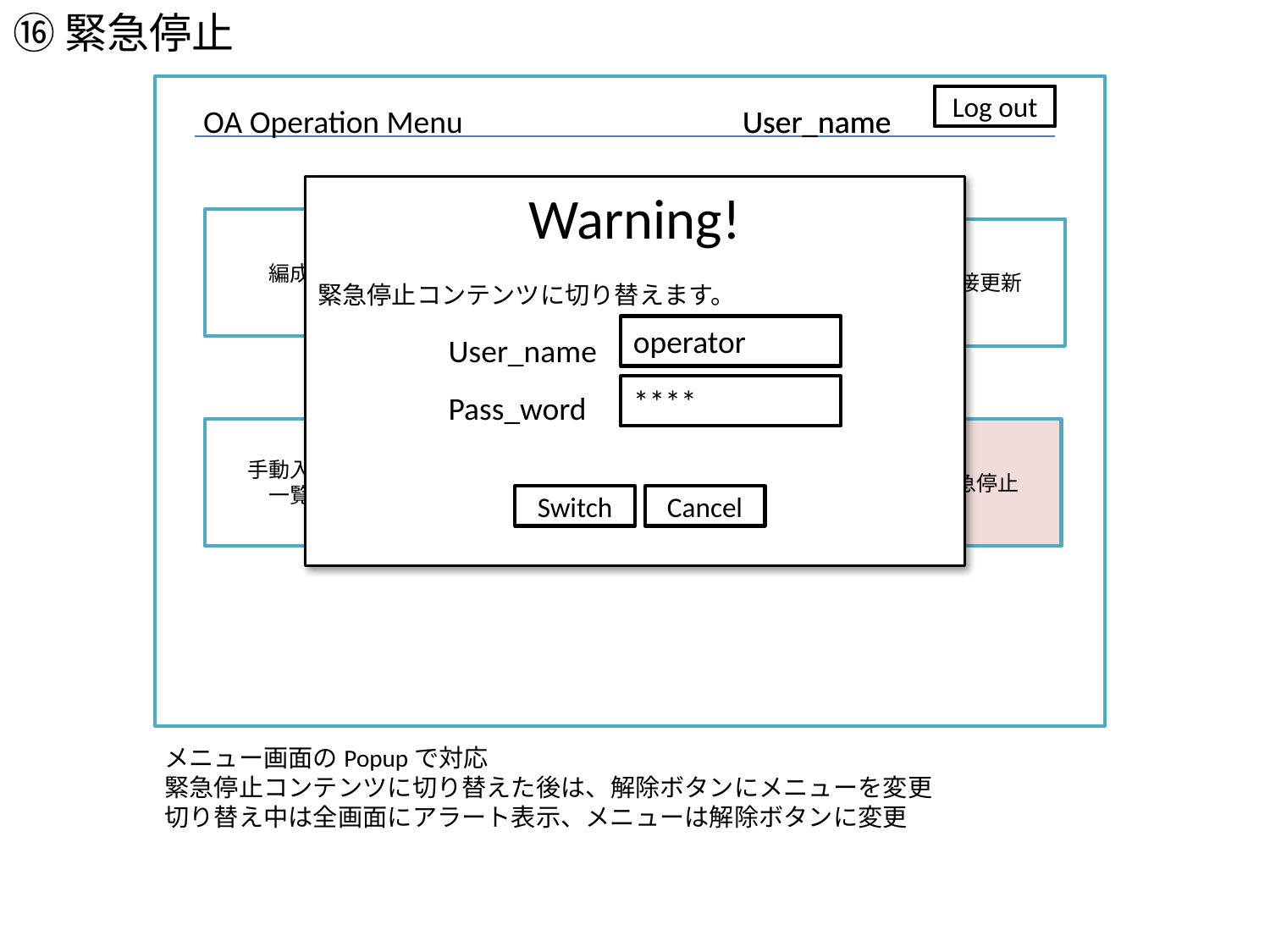

⑯緊急停止

OA Operation Menu
User_name
User_name
Log out
Log out
Warning!

緊急停止コンテンツに切り替えます。

編成
編成
ＢＣＭＬ
コンテンツ一覧
自動取り込み
一覧
直接更新
User_name
Pass_word
operator
ログ確認
ＥＭ発行
****
バイナリ変換
（単機能）
手動入力
一覧
緊急停止
Switch
Cancel
メニュー画面のPopupで対応
緊急停止コンテンツに切り替えた後は、解除ボタンにメニューを変更
切り替え中は全画面にアラート表示、メニューは解除ボタンに変更